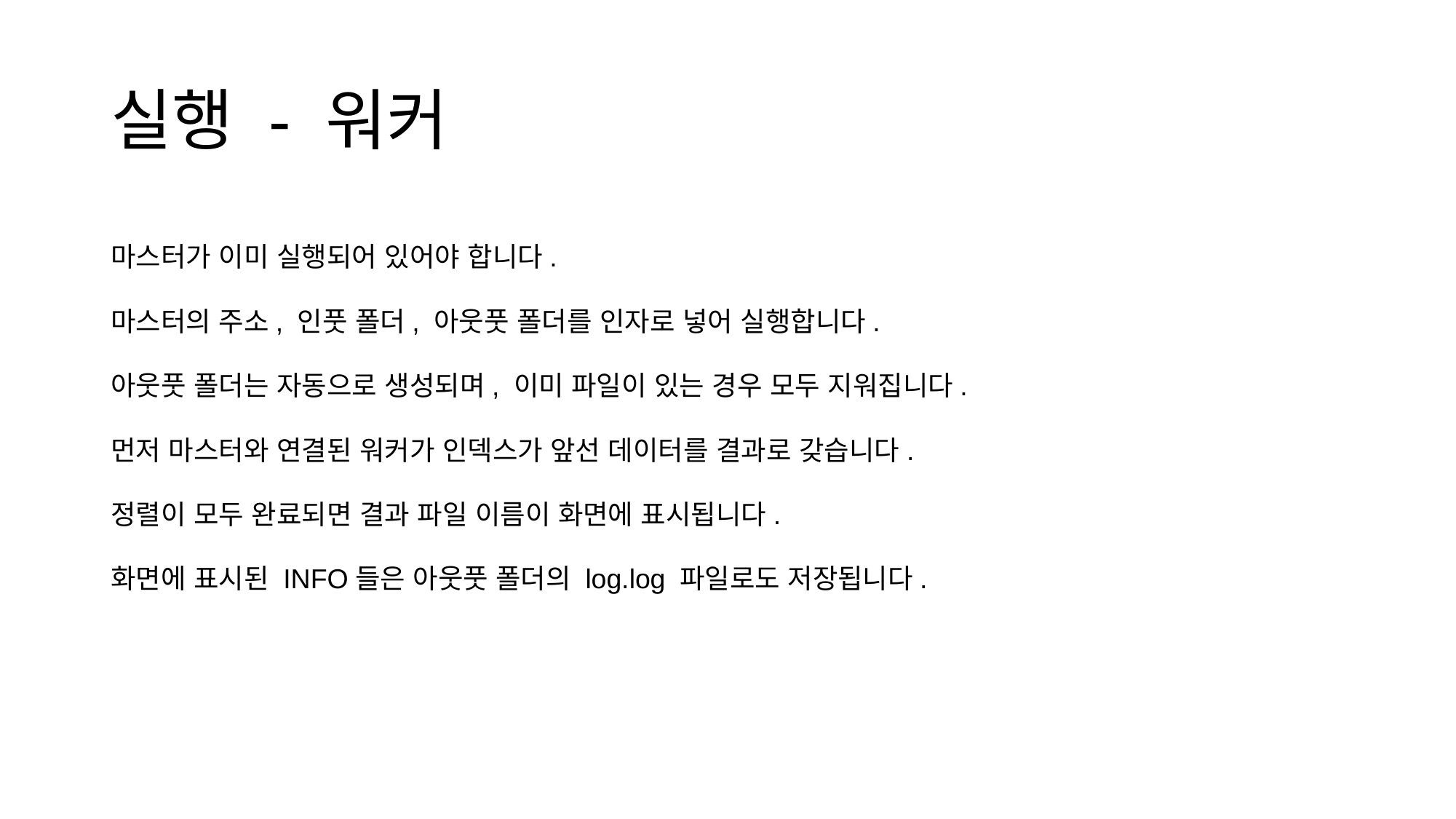

# 실행 - 워커
마스터가 이미 실행되어 있어야 합니다.
마스터의 주소, 인풋 폴더, 아웃풋 폴더를 인자로 넣어 실행합니다.
아웃풋 폴더는 자동으로 생성되며, 이미 파일이 있는 경우 모두 지워집니다.
먼저 마스터와 연결된 워커가 인덱스가 앞선 데이터를 결과로 갖습니다.
정렬이 모두 완료되면 결과 파일 이름이 화면에 표시됩니다.
화면에 표시된 INFO들은 아웃풋 폴더의 log.log 파일로도 저장됩니다.